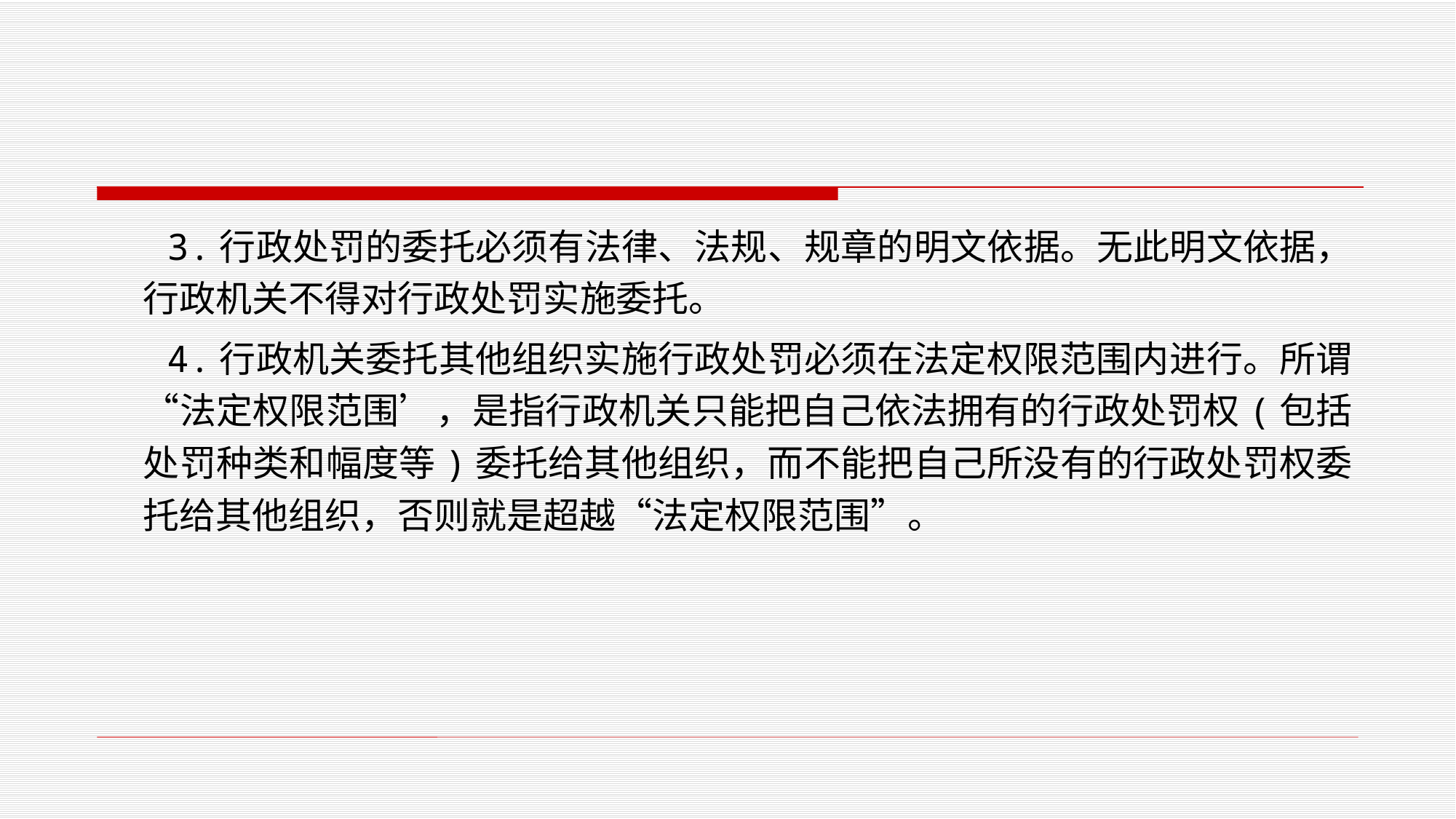

#
   3.行政处罚的委托必须有法律、法规、规章的明文依据。无此明文依据，行政机关不得对行政处罚实施委托。
   4.行政机关委托其他组织实施行政处罚必须在法定权限范围内进行。所谓“法定权限范围’，是指行政机关只能把自己依法拥有的行政处罚权(包括处罚种类和幅度等)委托给其他组织，而不能把自己所没有的行政处罚权委托给其他组织，否则就是超越“法定权限范围”。